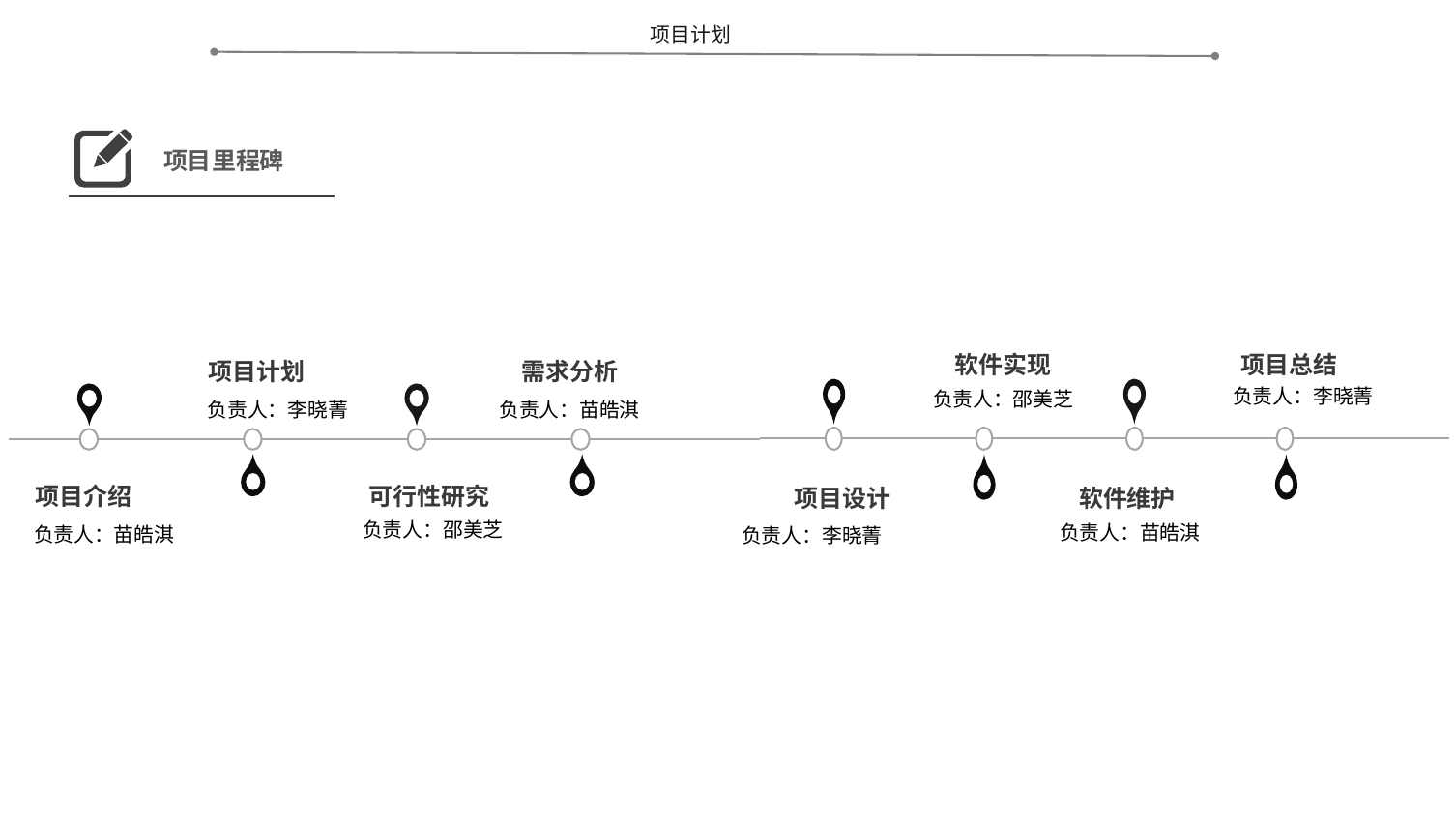

项目计划

项目里程碑
软件实现
项目总结

项目设计
软件维护
项目计划
需求分析

负责人：李晓菁

项目介绍
可行性研究
负责人：邵美芝
负责人：苗皓淇
负责人：李晓菁

负责人：邵美芝
负责人：苗皓淇
负责人：苗皓淇
负责人：李晓菁